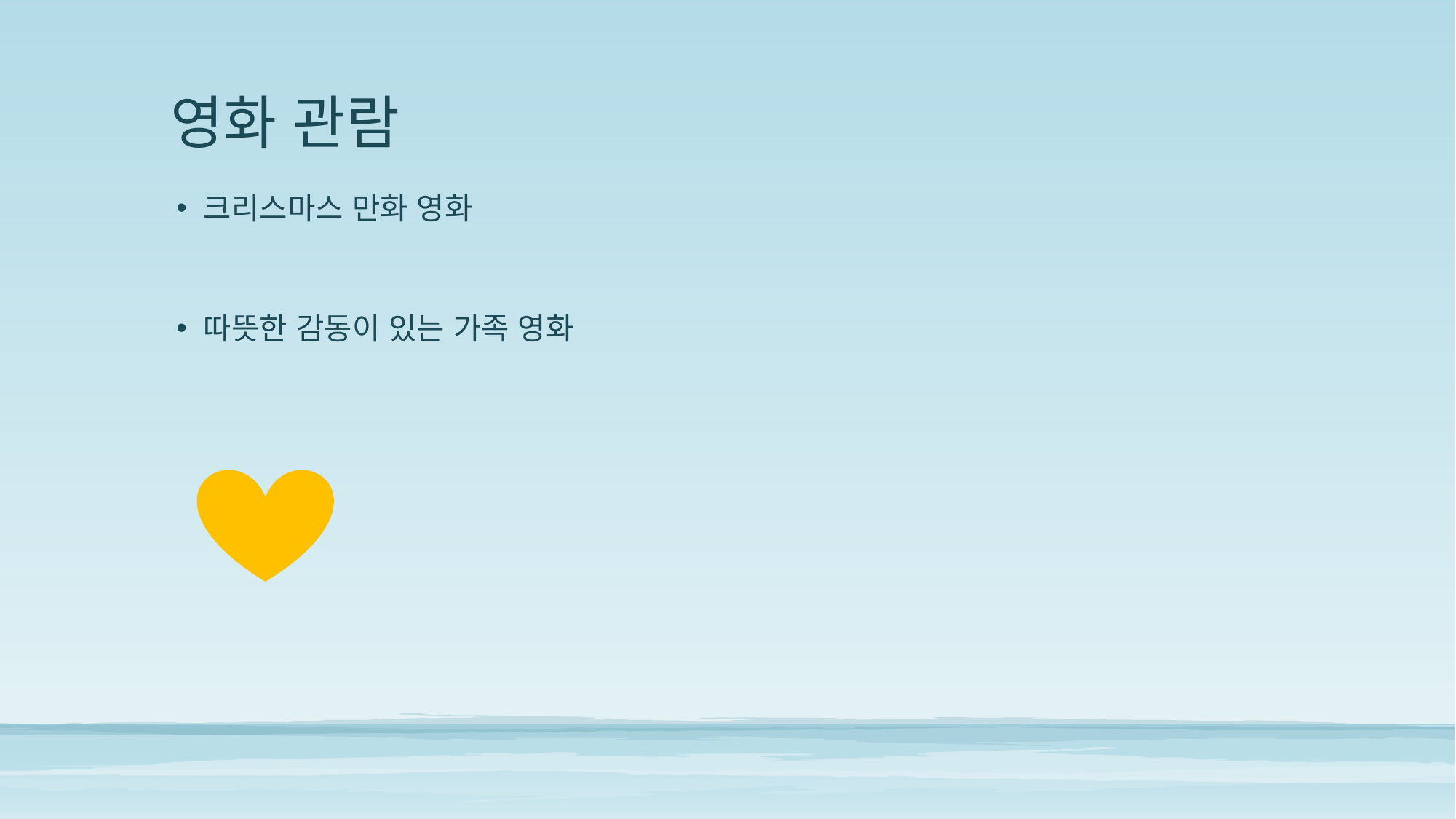

# 영화 관람
크리스마스 만화 영화

따뜻한 감동이 있는 가족 영화